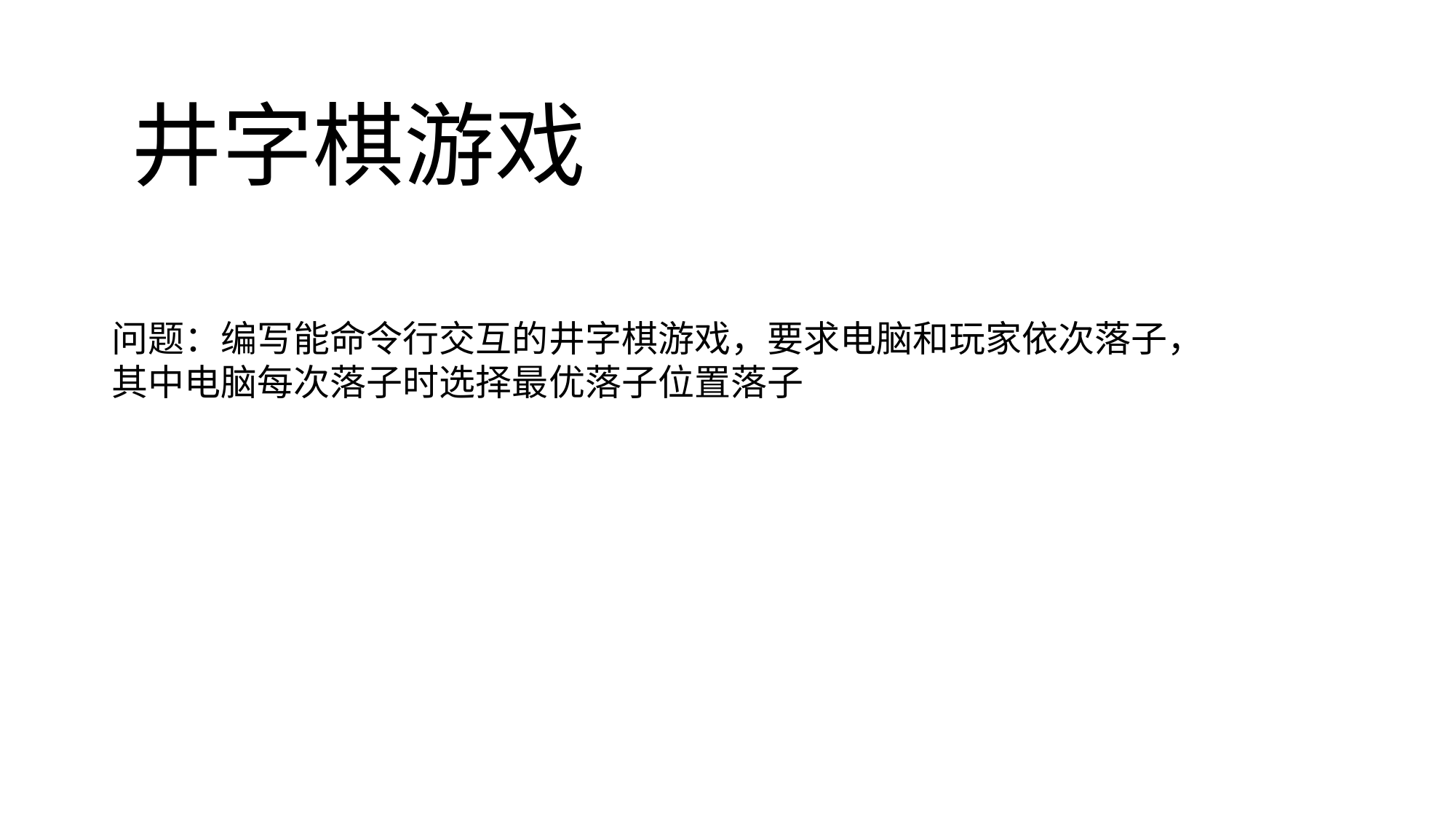

# 井字棋游戏
问题：编写能命令行交互的井字棋游戏，要求电脑和玩家依次落子，其中电脑每次落子时选择最优落子位置落子